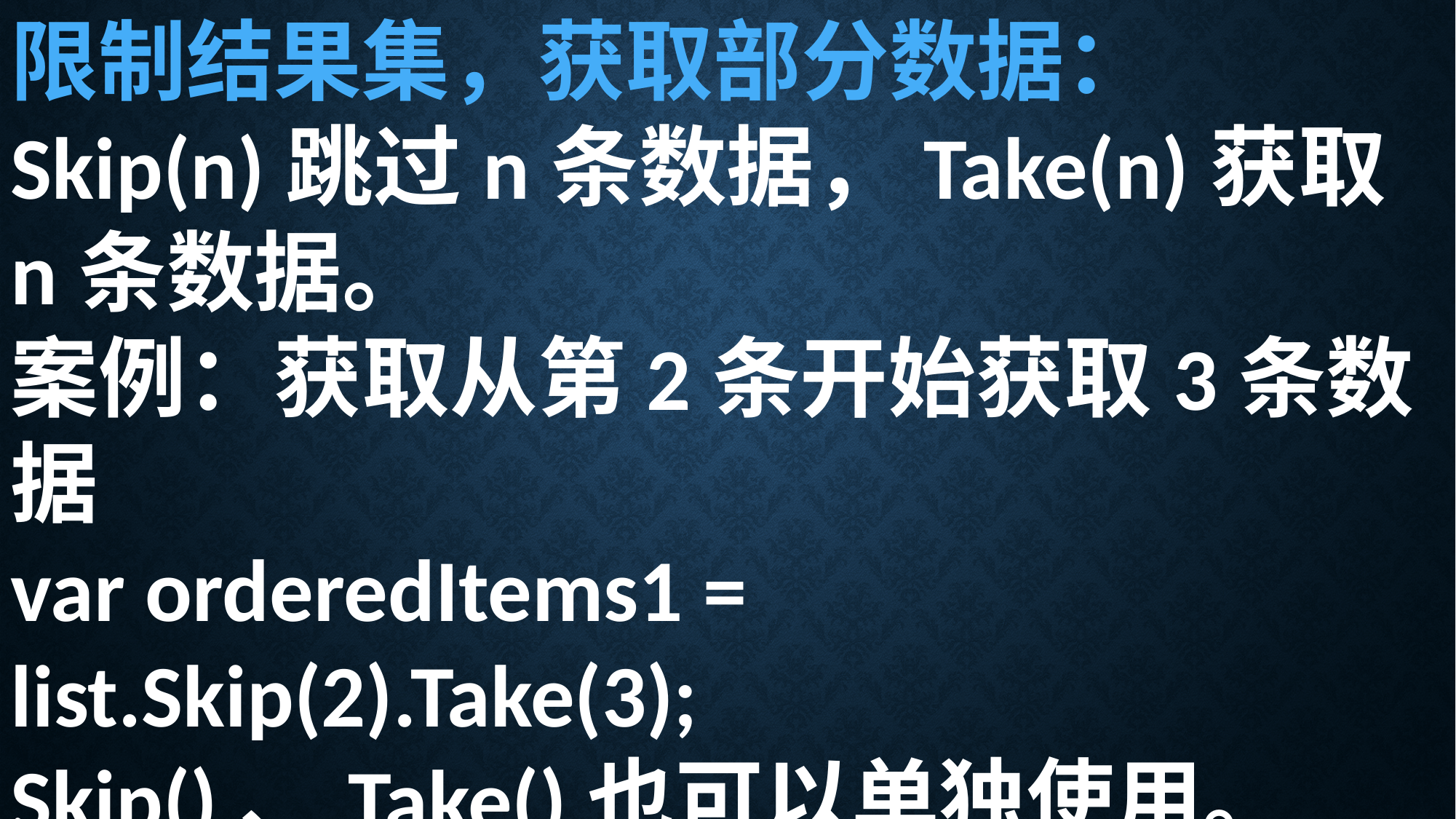

限制结果集，获取部分数据：
Skip(n)跳过n条数据，Take(n)获取n条数据。
案例：获取从第2条开始获取3条数据
var orderedItems1 = list.Skip(2).Take(3);
Skip()、Take()也可以单独使用。